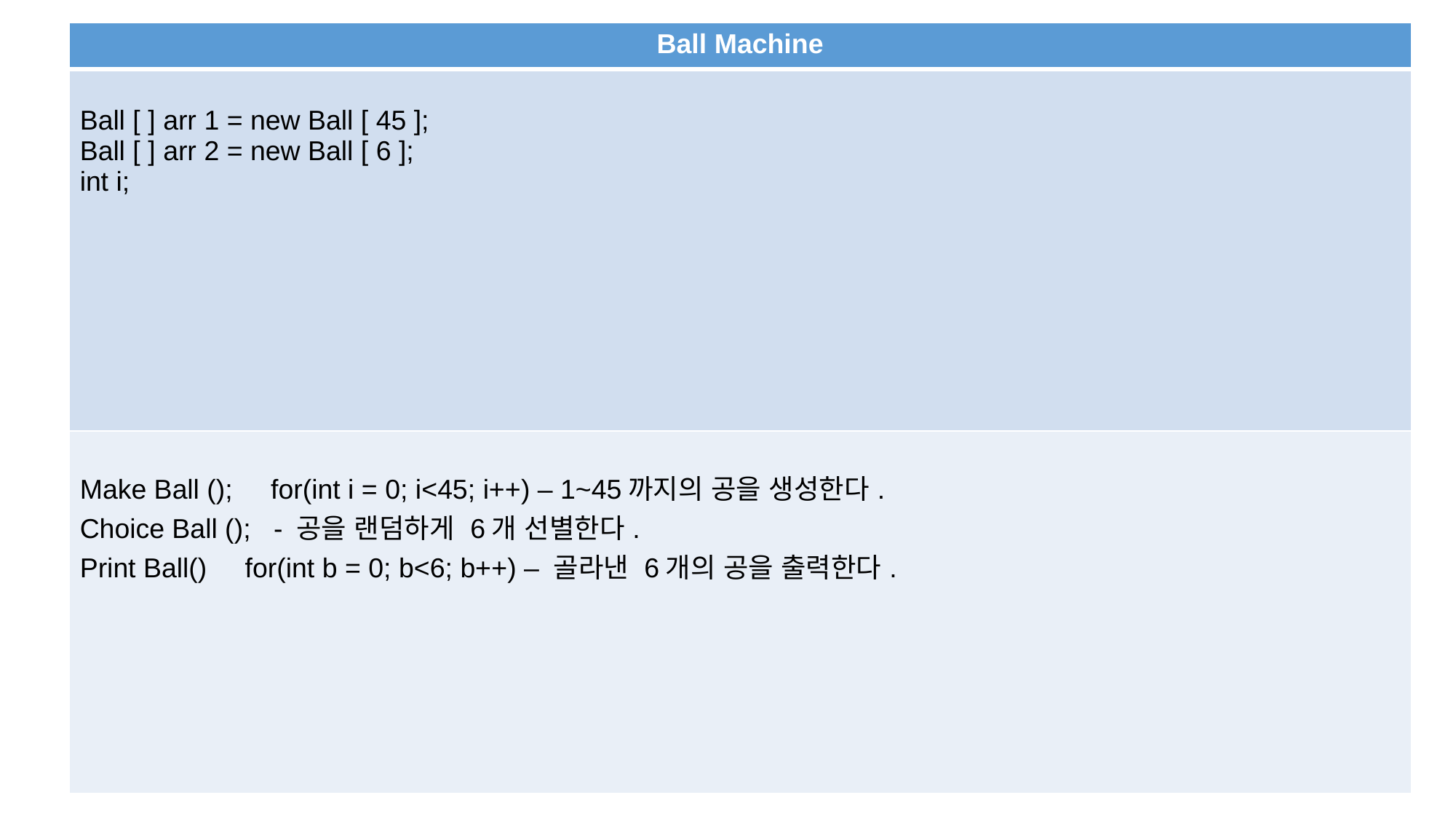

| Ball Machine |
| --- |
| Ball [ ] arr 1 = new Ball [ 45 ]; Ball [ ] arr 2 = new Ball [ 6 ]; int i; |
| Make Ball (); for(int i = 0; i<45; i++) – 1~45까지의 공을 생성한다. Choice Ball (); - 공을 랜덤하게 6개 선별한다. Print Ball() for(int b = 0; b<6; b++) – 골라낸 6개의 공을 출력한다. |